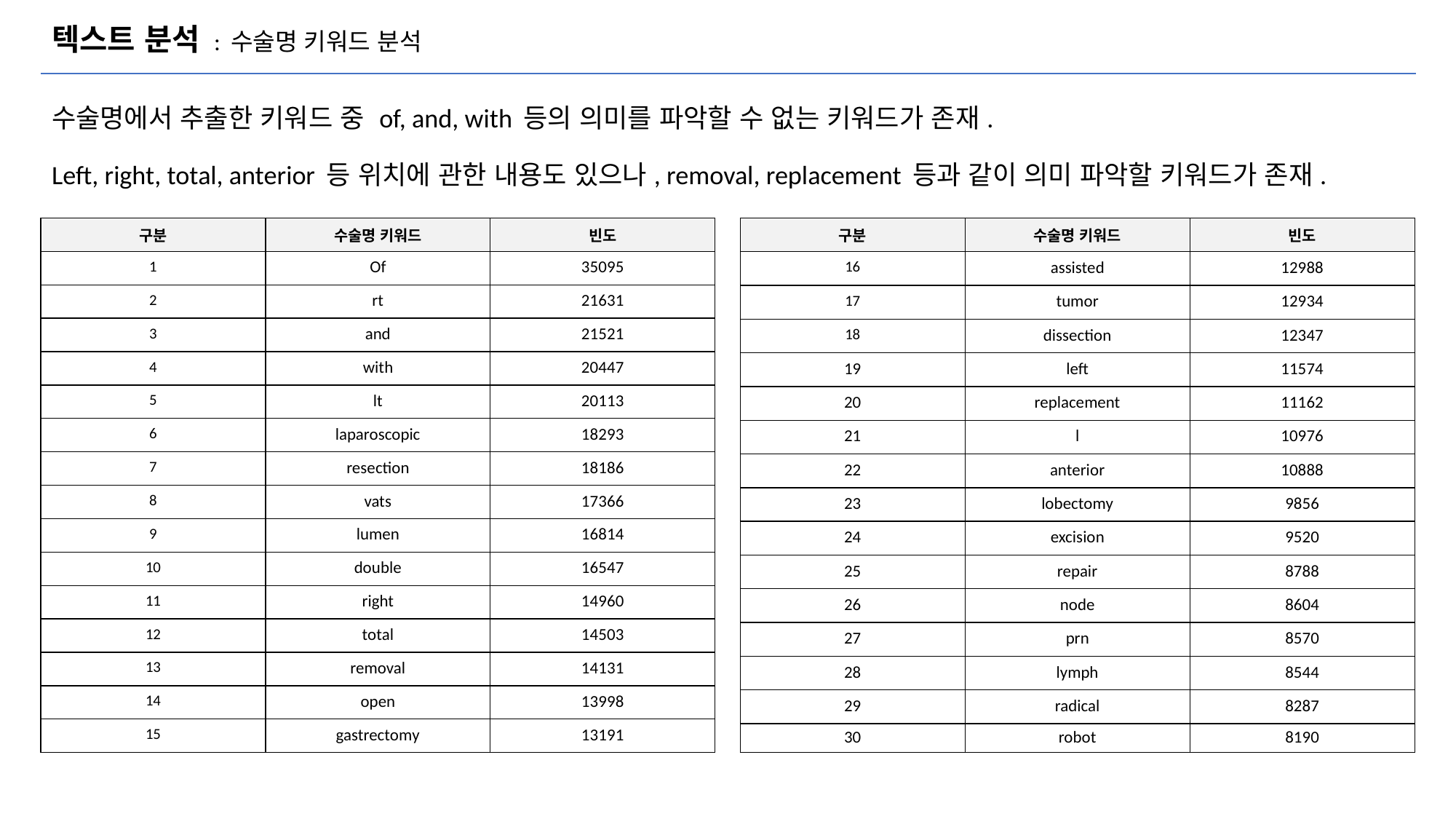

# 텍스트 분석 : 수술명 키워드 분석
수술명에서 추출한 키워드 중 of, and, with 등의 의미를 파악할 수 없는 키워드가 존재.
Left, right, total, anterior 등 위치에 관한 내용도 있으나, removal, replacement 등과 같이 의미 파악할 키워드가 존재.
| 구분 | 수술명 키워드 | 빈도 |
| --- | --- | --- |
| 1 | Of | 35095 |
| 2 | rt | 21631 |
| 3 | and | 21521 |
| 4 | with | 20447 |
| 5 | lt | 20113 |
| 6 | laparoscopic | 18293 |
| 7 | resection | 18186 |
| 8 | vats | 17366 |
| 9 | lumen | 16814 |
| 10 | double | 16547 |
| 11 | right | 14960 |
| 12 | total | 14503 |
| 13 | removal | 14131 |
| 14 | open | 13998 |
| 15 | gastrectomy | 13191 |
| 구분 | 수술명 키워드 | 빈도 |
| --- | --- | --- |
| 16 | assisted | 12988 |
| 17 | tumor | 12934 |
| 18 | dissection | 12347 |
| 19 | left | 11574 |
| 20 | replacement | 11162 |
| 21 | l | 10976 |
| 22 | anterior | 10888 |
| 23 | lobectomy | 9856 |
| 24 | excision | 9520 |
| 25 | repair | 8788 |
| 26 | node | 8604 |
| 27 | prn | 8570 |
| 28 | lymph | 8544 |
| 29 | radical | 8287 |
| 30 | robot | 8190 |